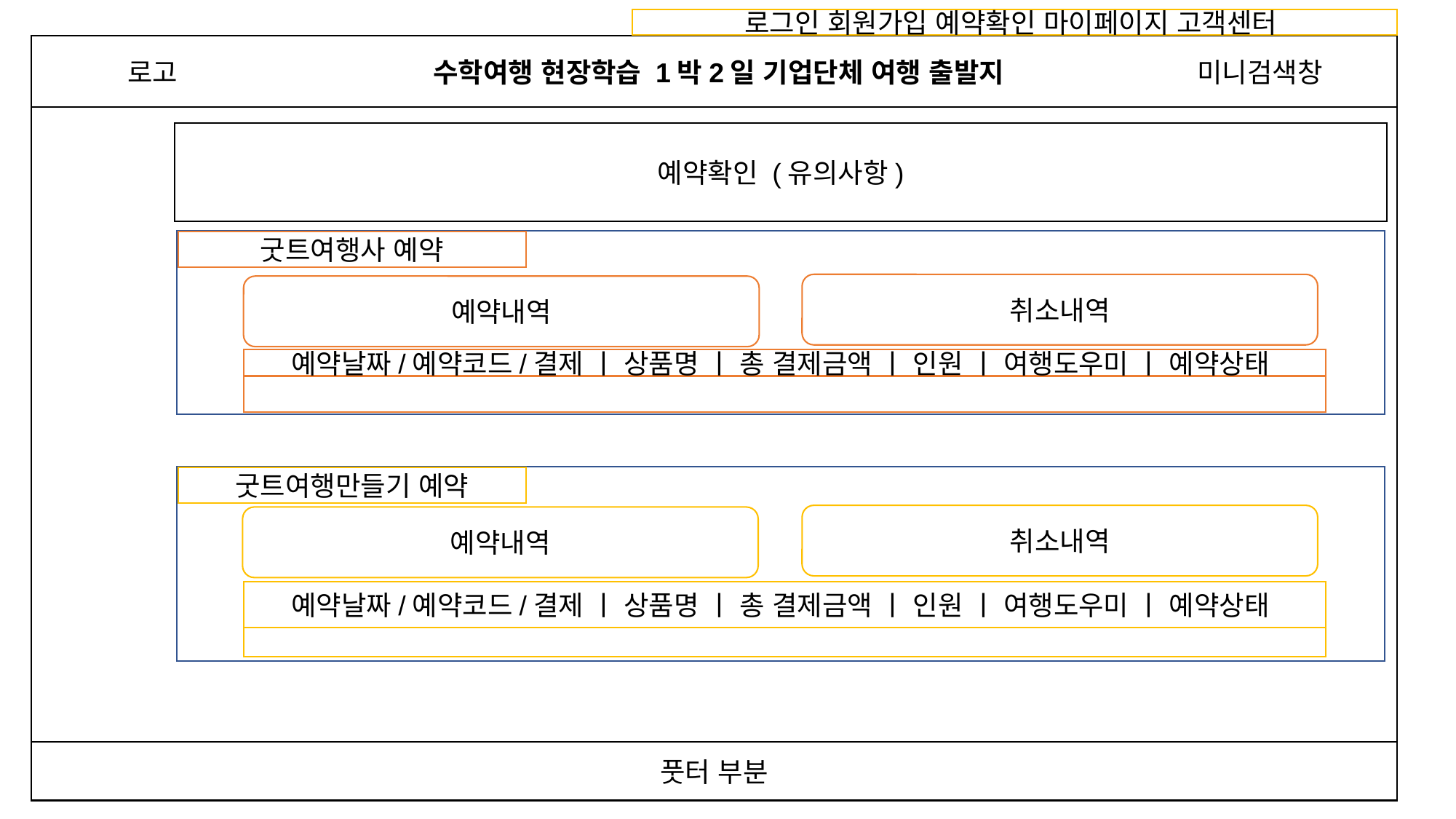

로그인 회원가입 예약확인 마이페이지 고객센터
  로고 			수학여행 현장학습 1박2일 기업단체 여행 출발지      		미니검색창

예약확인 (유의사항)

굿트여행사 예약
취소내역
예약내역
예약날짜/예약코드/결제 ㅣ 상품명 ㅣ 총 결제금액 ㅣ 인원 ㅣ 여행도우미 ㅣ 예약상태

굿트여행만들기 예약
취소내역
예약내역
예약날짜/예약코드/결제 ㅣ 상품명 ㅣ 총 결제금액 ㅣ 인원 ㅣ 여행도우미 ㅣ 예약상태
풋터 부분